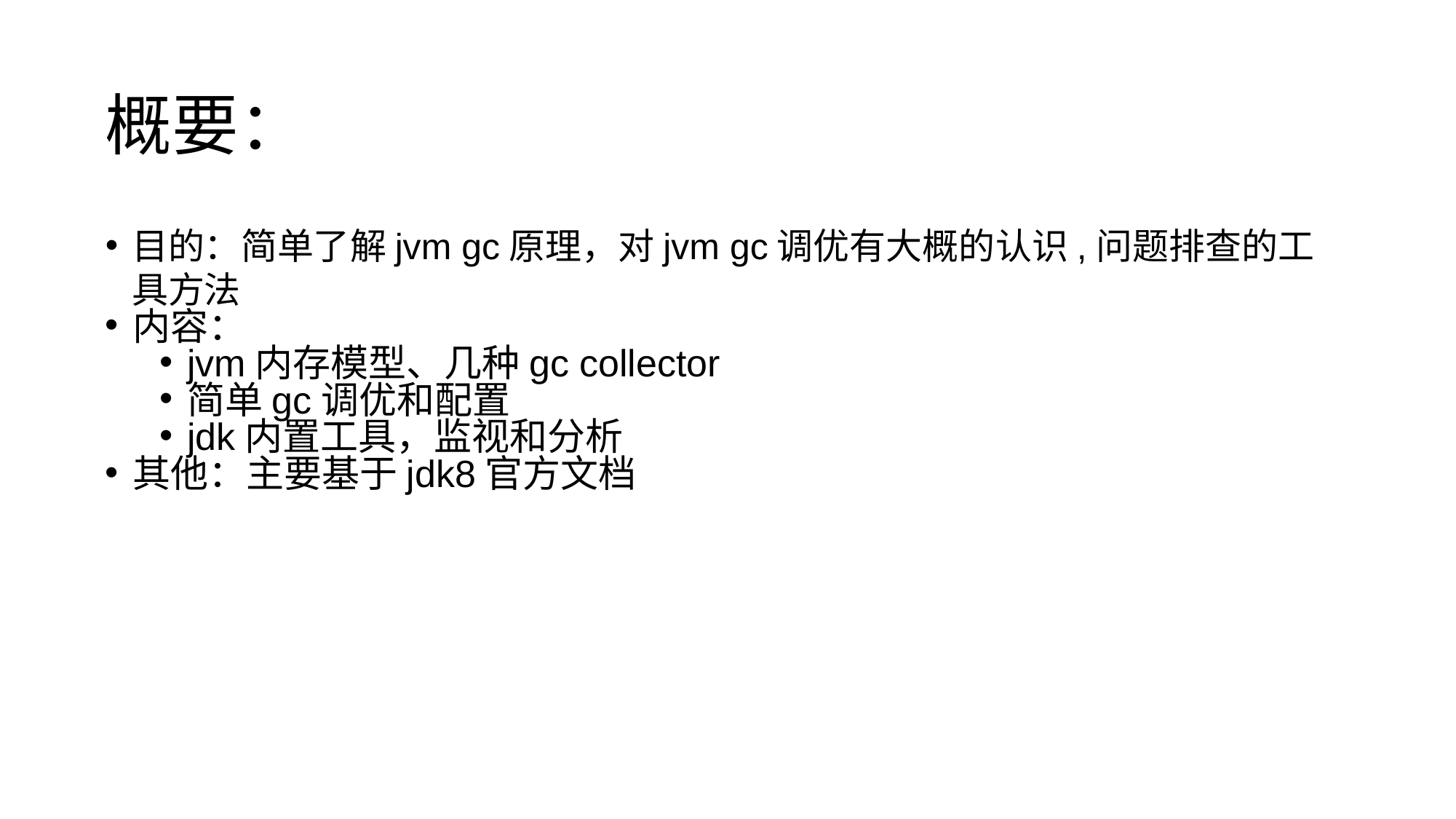

概要：
目的：简单了解jvm gc原理，对jvm gc调优有大概的认识,问题排查的工具方法
内容：
jvm内存模型、几种gc collector
简单gc调优和配置
jdk内置工具，监视和分析
其他：主要基于jdk8官方文档